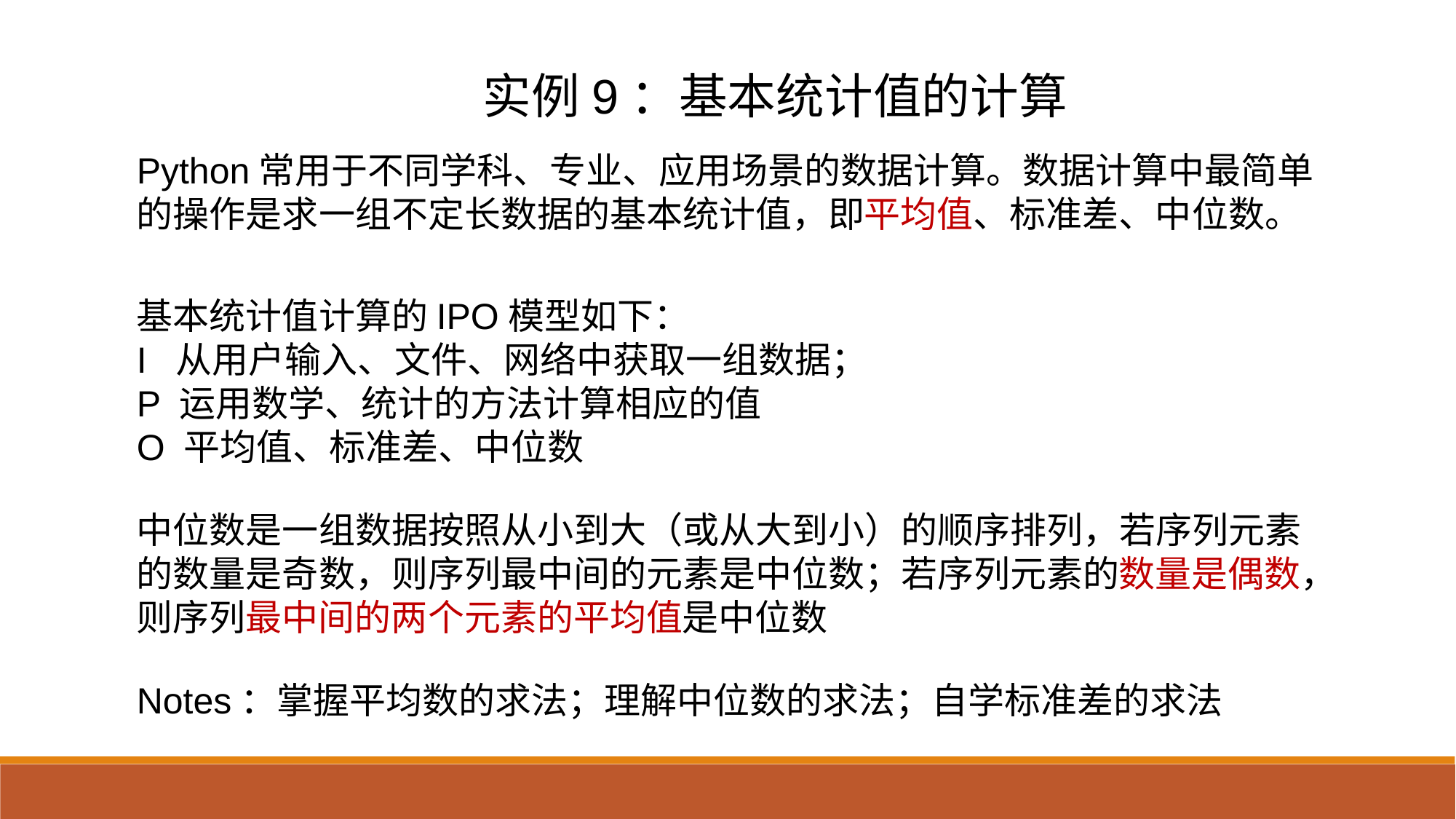

实例9：基本统计值的计算
Python常用于不同学科、专业、应用场景的数据计算。数据计算中最简单的操作是求一组不定长数据的基本统计值，即平均值、标准差、中位数。
基本统计值计算的IPO模型如下：
I  从用户输入、文件、网络中获取一组数据；
P 运用数学、统计的方法计算相应的值
O 平均值、标准差、中位数
中位数是一组数据按照从小到大（或从大到小）的顺序排列，若序列元素的数量是奇数，则序列最中间的元素是中位数；若序列元素的数量是偶数，则序列最中间的两个元素的平均值是中位数
Notes：掌握平均数的求法；理解中位数的求法；自学标准差的求法